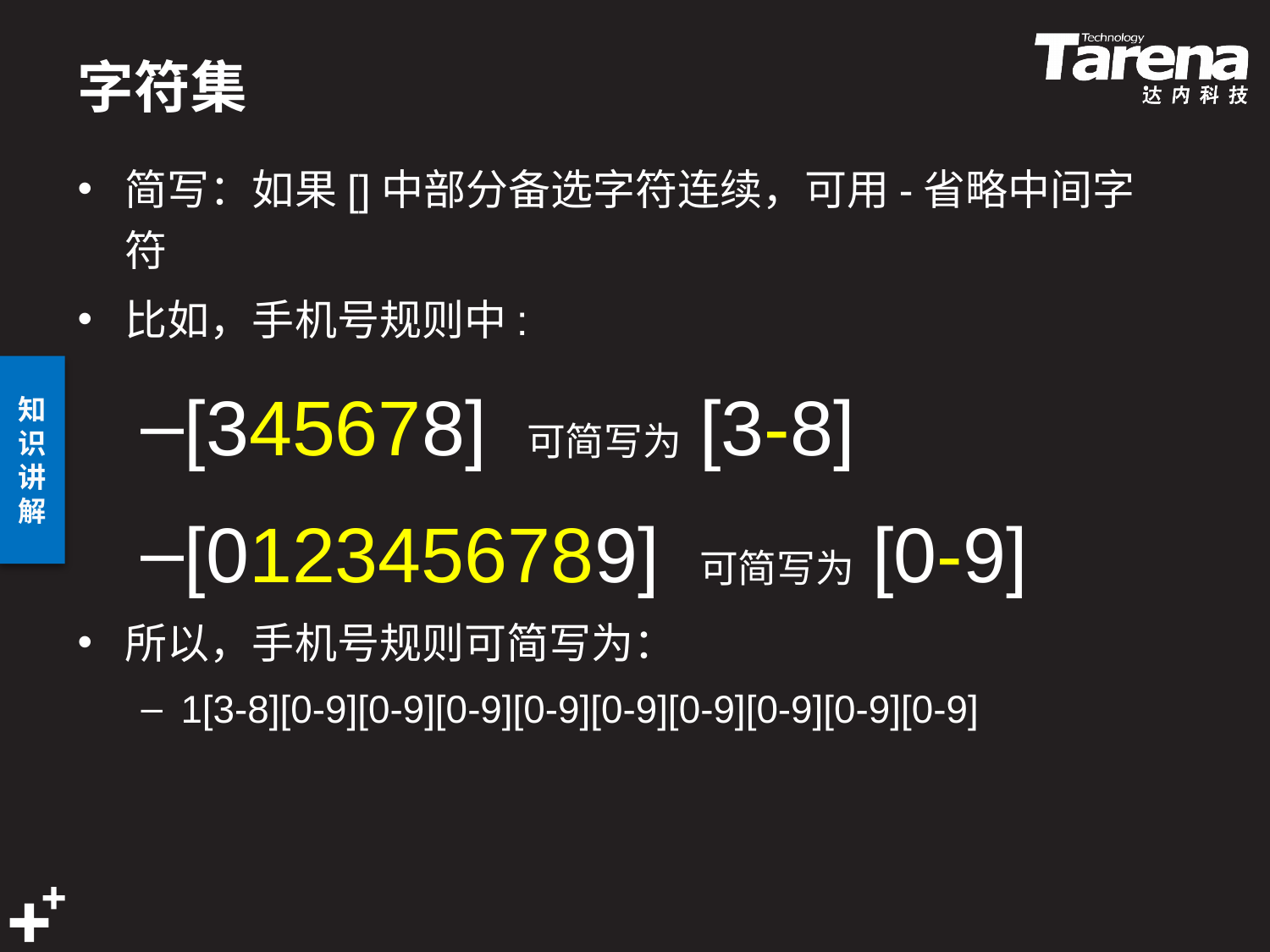

# 字符集
简写：如果[]中部分备选字符连续，可用-省略中间字符
比如，手机号规则中:
[345678] 可简写为 [3-8]
[0123456789] 可简写为 [0-9]
所以，手机号规则可简写为：
1[3-8][0-9][0-9][0-9][0-9][0-9][0-9][0-9][0-9][0-9]